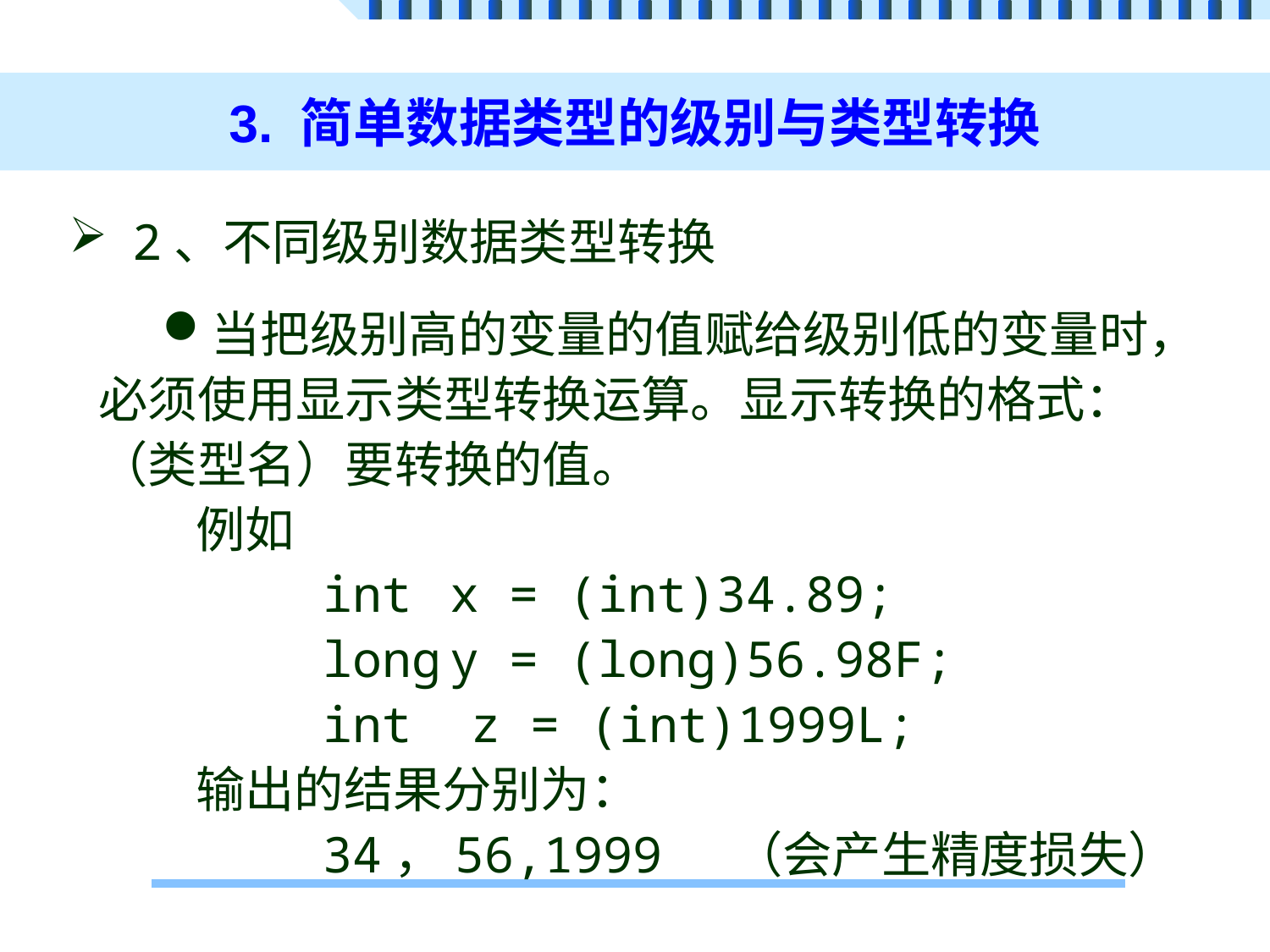

# 3. 简单数据类型的级别与类型转换
2、不同级别数据类型转换
当把级别高的变量的值赋给级别低的变量时，必须使用显示类型转换运算。显示转换的格式：（类型名）要转换的值。
 	例如
	    	int 	x = (int)34.89;
		long	y = (long)56.98F;
		int  z = (int)1999L;
	输出的结果分别为：
		34，56,1999  （会产生精度损失）